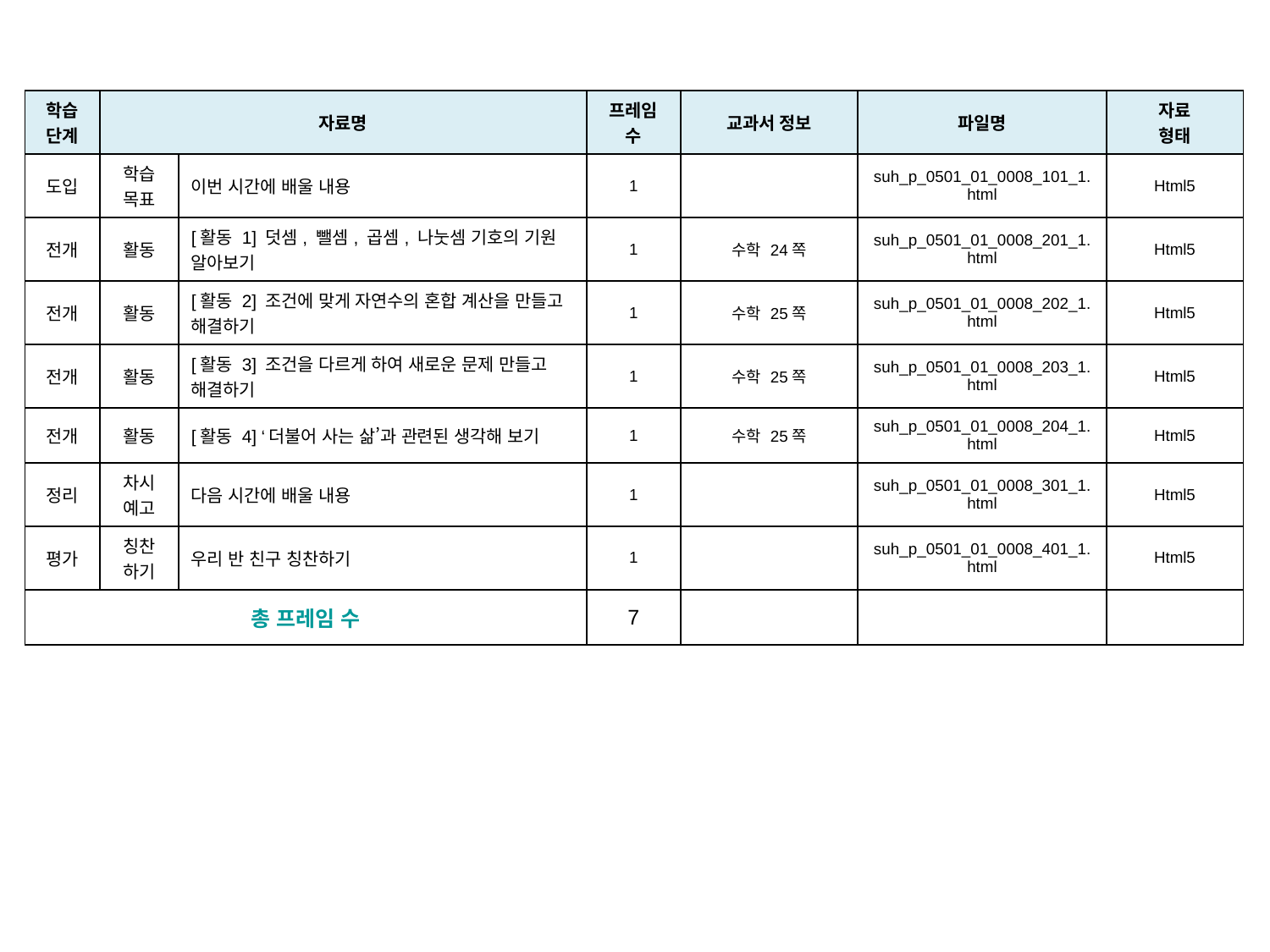

| 학습 단계 | 자료명 |  | 프레임 수 | 교과서 정보 | 파일명 | 자료 형태 |
| --- | --- | --- | --- | --- | --- | --- |
| 도입 | 학습 목표 | 이번 시간에 배울 내용 | 1 |  | suh\_p\_0501\_01\_0008\_101\_1.html | Html5 |
| 전개 | 활동 | [활동 1] 덧셈, 뺄셈, 곱셈, 나눗셈 기호의 기원 알아보기 | 1 | 수학 24쪽 | suh\_p\_0501\_01\_0008\_201\_1.html | Html5 |
| 전개 | 활동 | [활동 2] 조건에 맞게 자연수의 혼합 계산을 만들고 해결하기 | 1 | 수학 25쪽 | suh\_p\_0501\_01\_0008\_202\_1.html | Html5 |
| 전개 | 활동 | [활동 3] 조건을 다르게 하여 새로운 문제 만들고 해결하기 | 1 | 수학 25쪽 | suh\_p\_0501\_01\_0008\_203\_1.html | Html5 |
| 전개 | 활동 | [활동 4] ‘더불어 사는 삶’과 관련된 생각해 보기 | 1 | 수학 25쪽 | suh\_p\_0501\_01\_0008\_204\_1.html | Html5 |
| 정리 | 차시 예고 | 다음 시간에 배울 내용 | 1 |  | suh\_p\_0501\_01\_0008\_301\_1.html | Html5 |
| 평가 | 칭찬 하기 | 우리 반 친구 칭찬하기 | 1 |  | suh\_p\_0501\_01\_0008\_401\_1.html | Html5 |
| 총 프레임 수 |  |  | 7 |  |  |  |